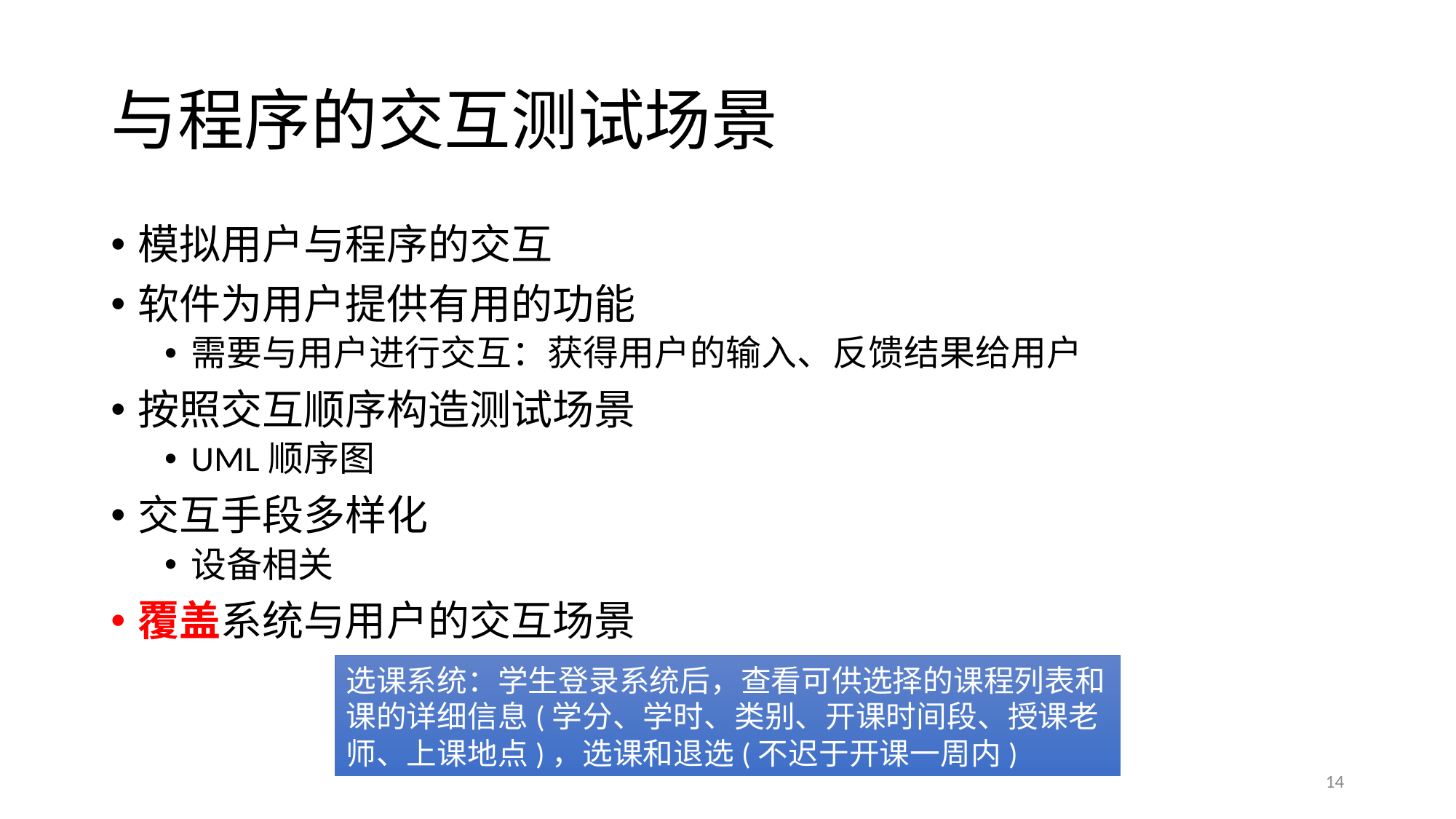

# 与程序的交互测试场景
模拟用户与程序的交互
软件为用户提供有用的功能
需要与用户进行交互：获得用户的输入、反馈结果给用户
按照交互顺序构造测试场景
UML顺序图
交互手段多样化
设备相关
覆盖系统与用户的交互场景
选课系统：学生登录系统后，查看可供选择的课程列表和课的详细信息(学分、学时、类别、开课时间段、授课老师、上课地点)，选课和退选(不迟于开课一周内)
14